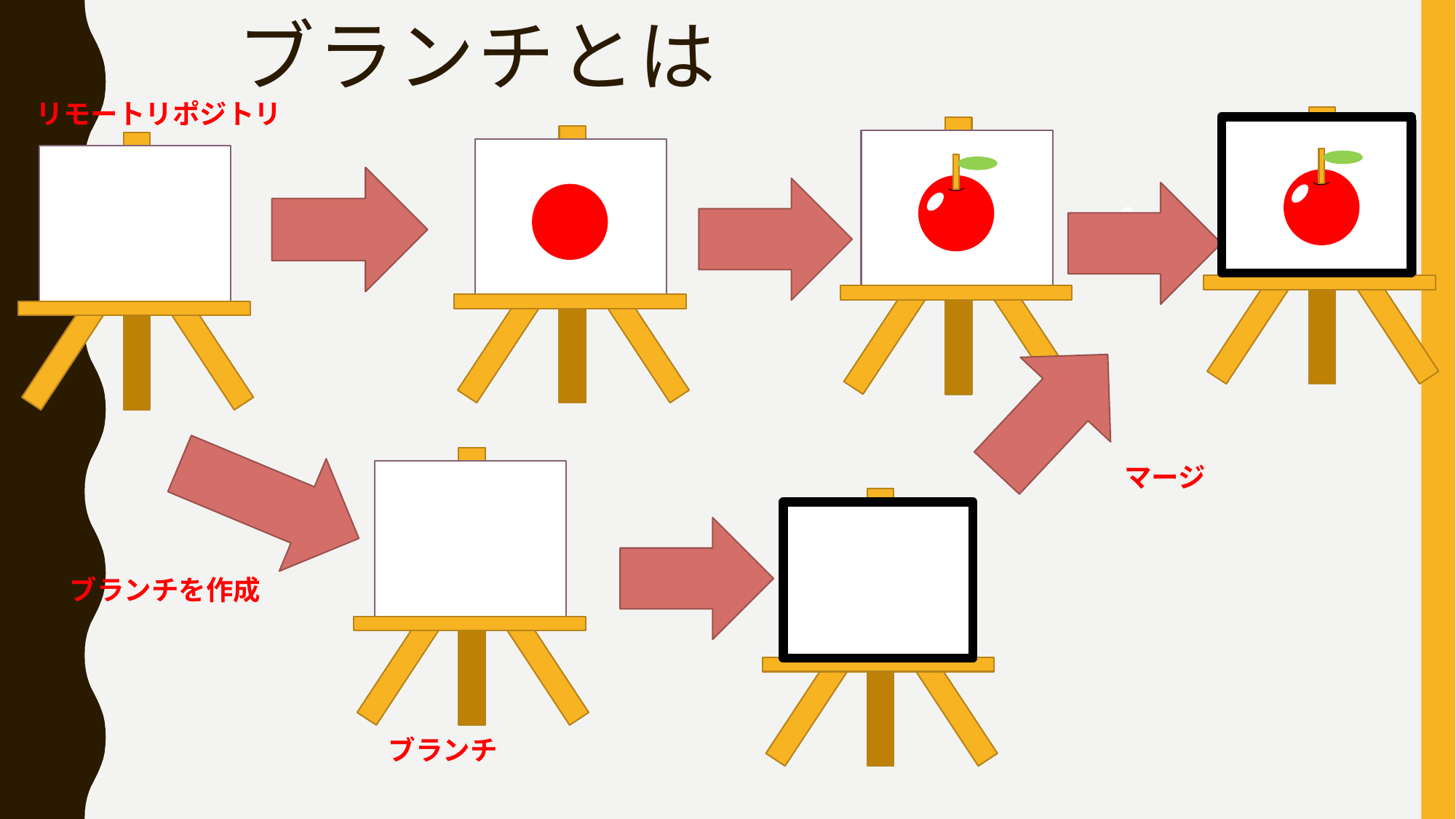

# ブランチとは
リモートリポジトリ

ｃ

マージ

ｃ

ブランチを作成
ブランチ